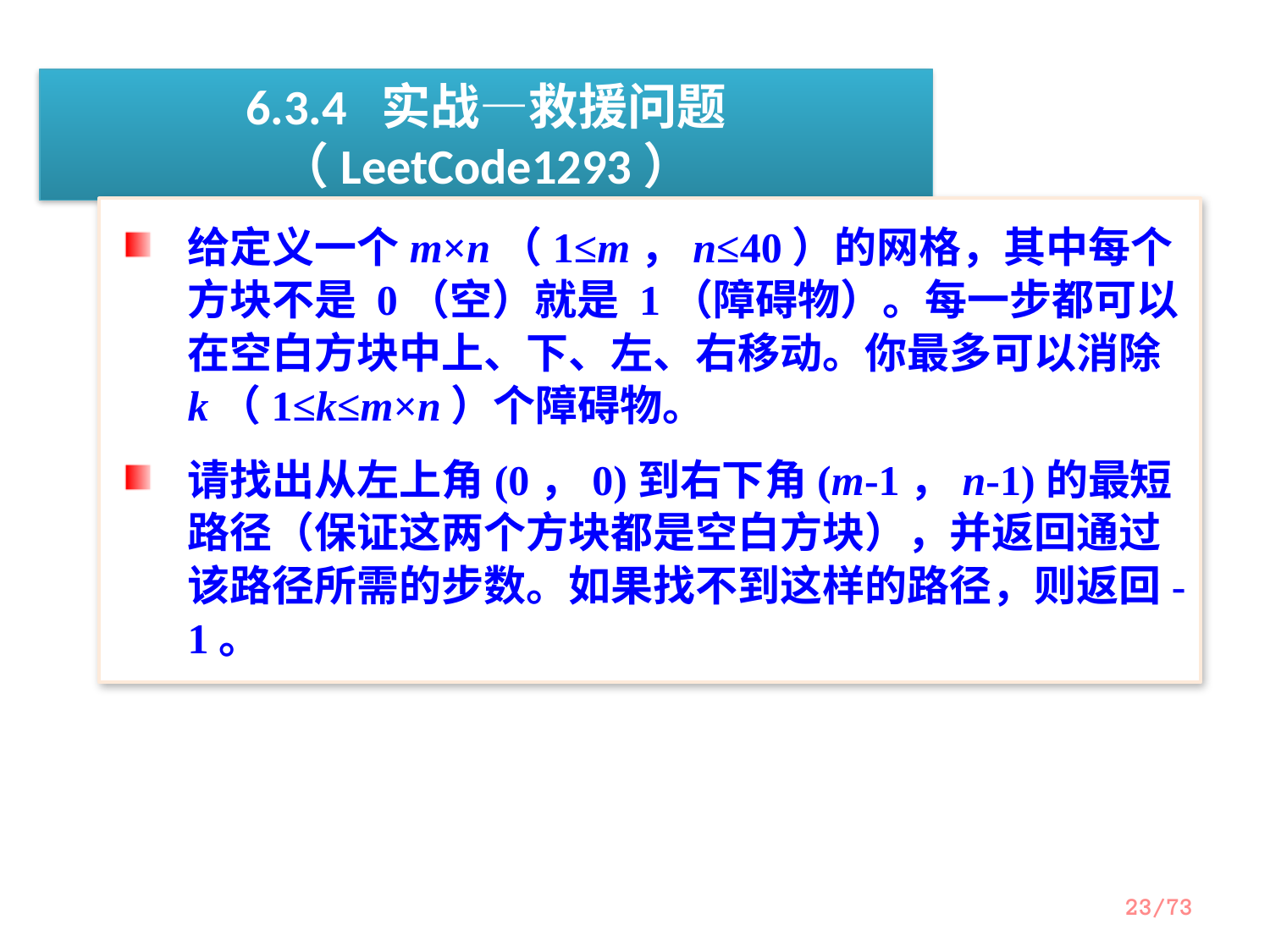

6.3.4  实战—救援问题（LeetCode1293）
给定义一个m×n（1≤m，n≤40）的网格，其中每个方块不是 0（空）就是 1（障碍物）。每一步都可以在空白方块中上、下、左、右移动。你最多可以消除k（1≤k≤m×n）个障碍物。
请找出从左上角(0，0)到右下角(m-1，n-1)的最短路径（保证这两个方块都是空白方块），并返回通过该路径所需的步数。如果找不到这样的路径，则返回-1。
23/73